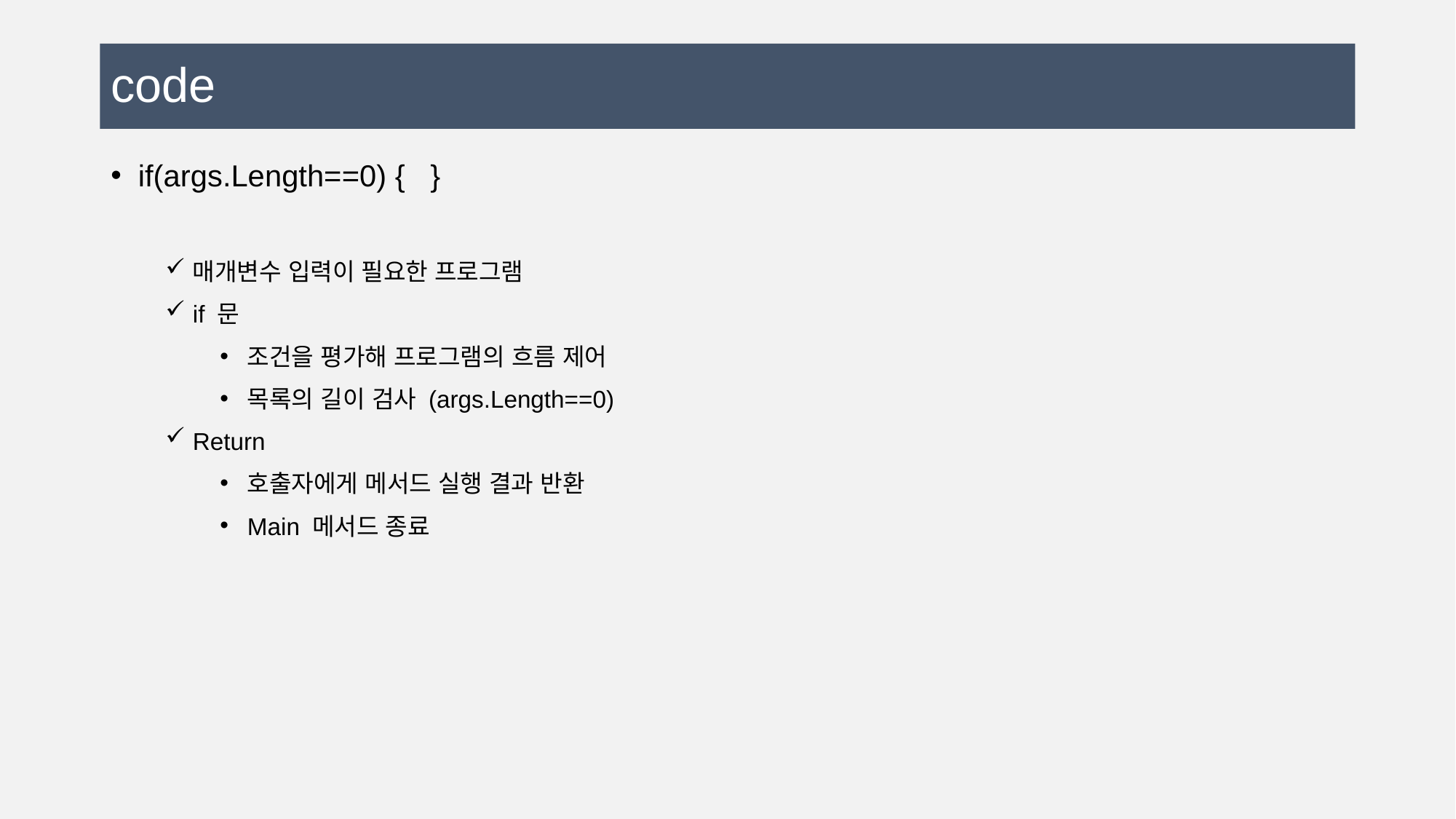

# code
if(args.Length==0) {   }

매개변수 입력이 필요한 프로그램
if 문
조건을 평가해 프로그램의 흐름 제어
목록의 길이 검사 (args.Length==0)
Return
호출자에게 메서드 실행 결과 반환
Main 메서드 종료